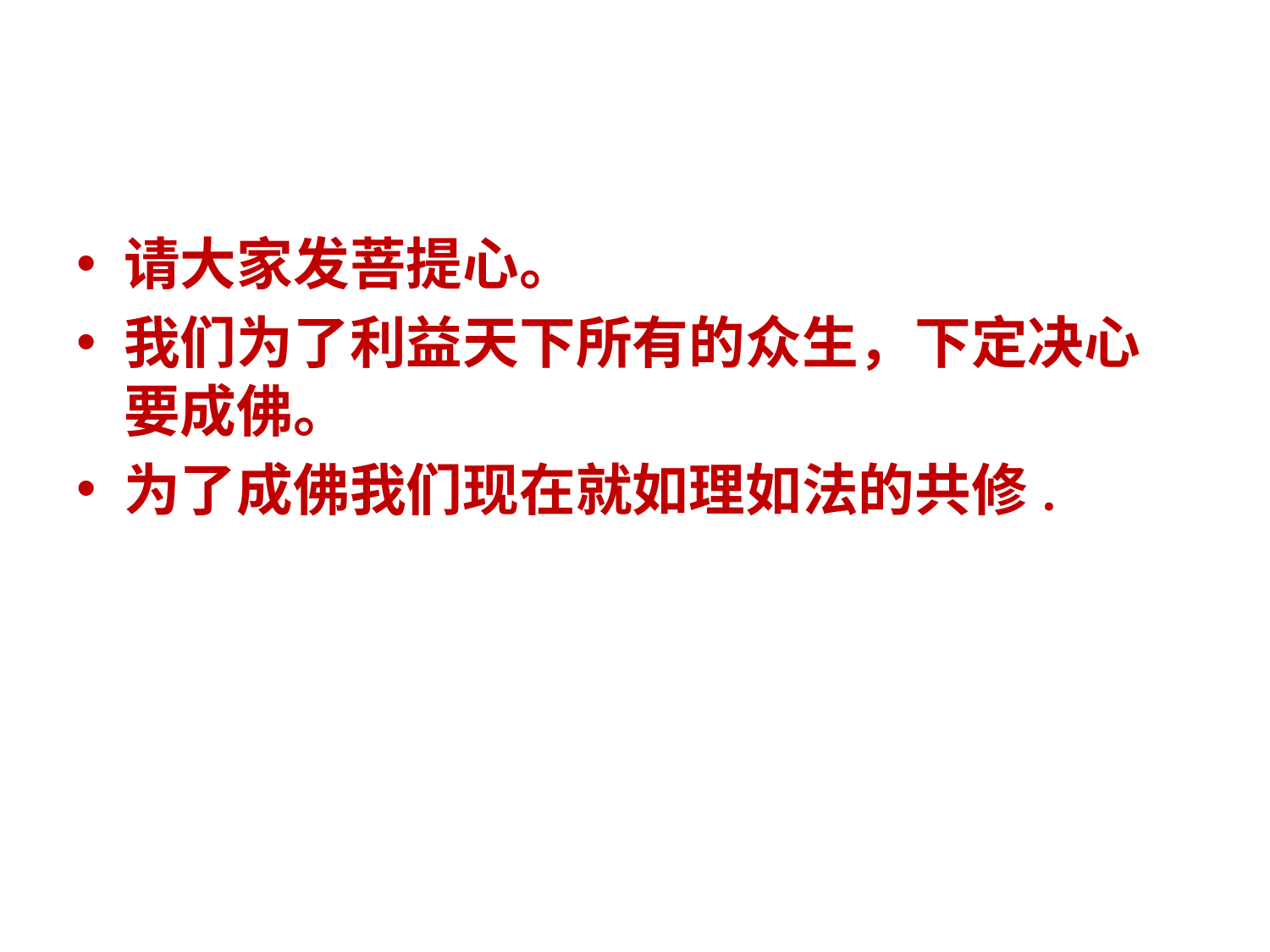

#
请大家发菩提心。
我们为了利益天下所有的众生，下定决心要成佛。
为了成佛我们现在就如理如法的共修.